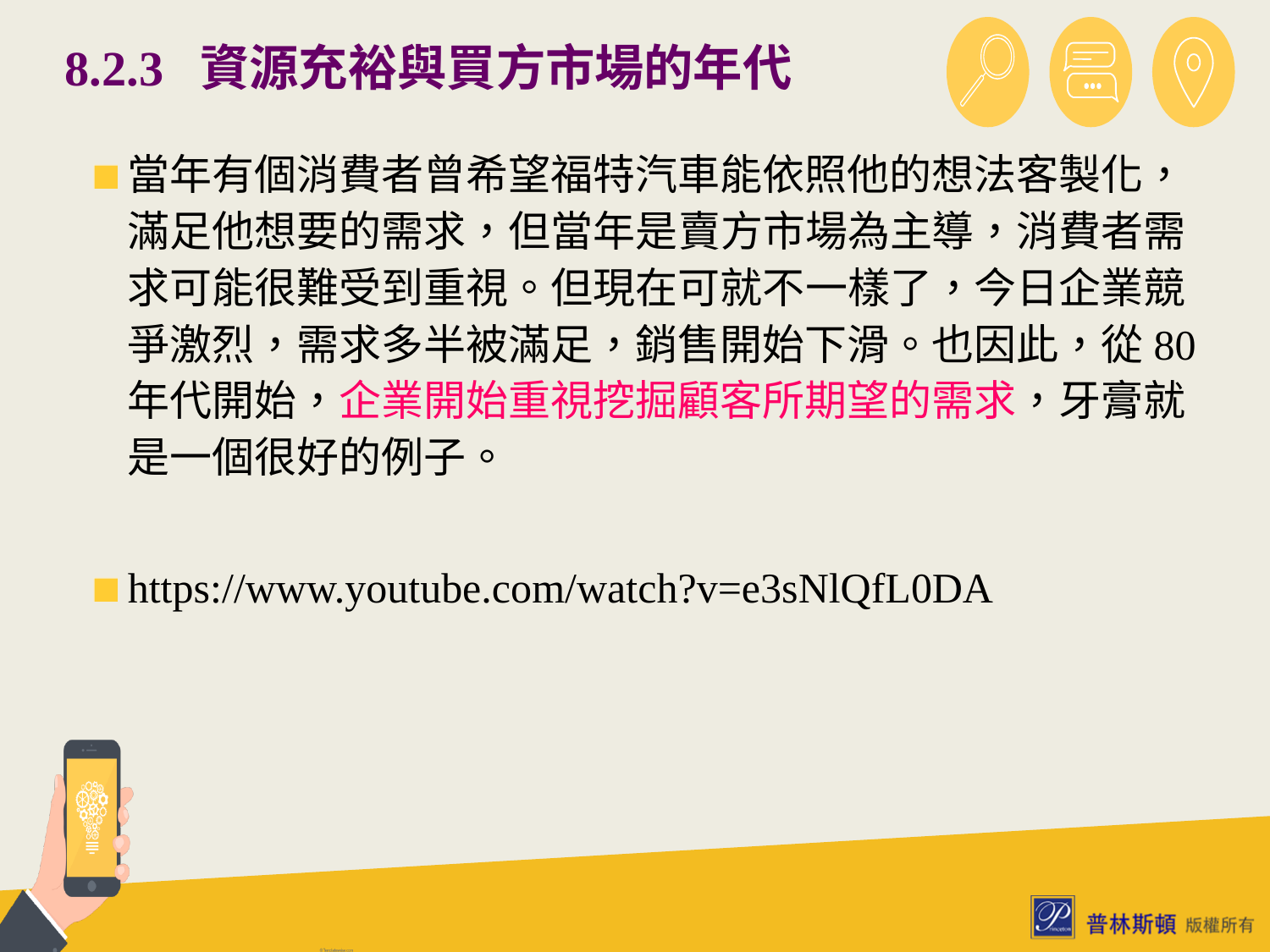

# 8.2.3  資源充裕與買方市場的年代
當年有個消費者曾希望福特汽車能依照他的想法客製化，滿足他想要的需求，但當年是賣方市場為主導，消費者需求可能很難受到重視。但現在可就不一樣了，今日企業競爭激烈，需求多半被滿足，銷售開始下滑。也因此，從80年代開始，企業開始重視挖掘顧客所期望的需求，牙膏就是一個很好的例子。

https://www.youtube.com/watch?v=e3sNlQfL0DA